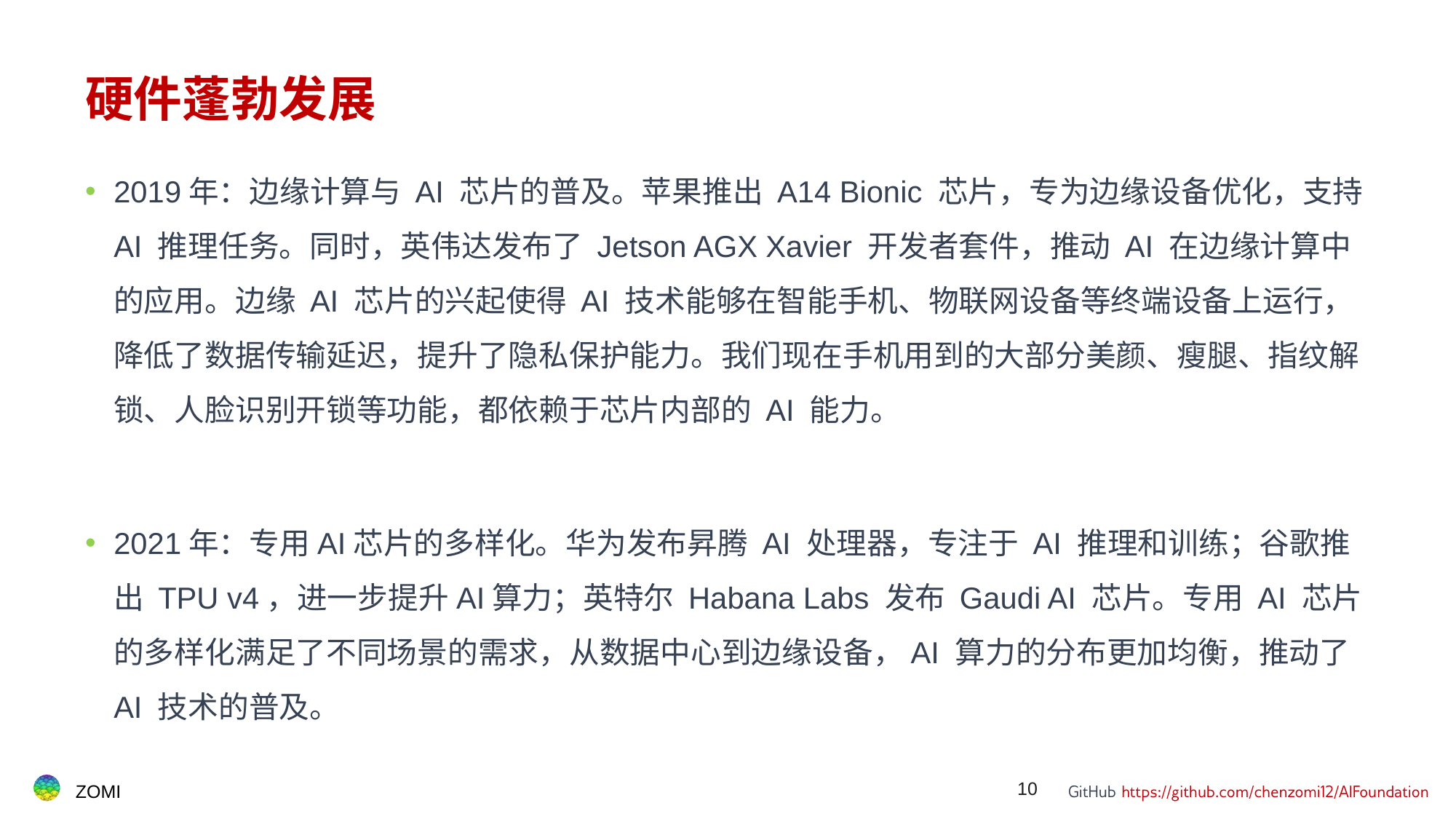

# 硬件蓬勃发展
2019年：边缘计算与 AI 芯片的普及。苹果推出 A14 Bionic 芯片，专为边缘设备优化，支持 AI 推理任务。同时，英伟达发布了 Jetson AGX Xavier 开发者套件，推动 AI 在边缘计算中的应用。边缘 AI 芯片的兴起使得 AI 技术能够在智能手机、物联网设备等终端设备上运行，降低了数据传输延迟，提升了隐私保护能力。我们现在手机用到的大部分美颜、瘦腿、指纹解锁、人脸识别开锁等功能，都依赖于芯片内部的 AI 能力。

2021年：专用AI芯片的多样化。华为发布昇腾 AI 处理器，专注于 AI 推理和训练；谷歌推出 TPU v4，进一步提升AI算力；英特尔 Habana Labs 发布 Gaudi AI 芯片。专用 AI 芯片的多样化满足了不同场景的需求，从数据中心到边缘设备，AI 算力的分布更加均衡，推动了 AI 技术的普及。